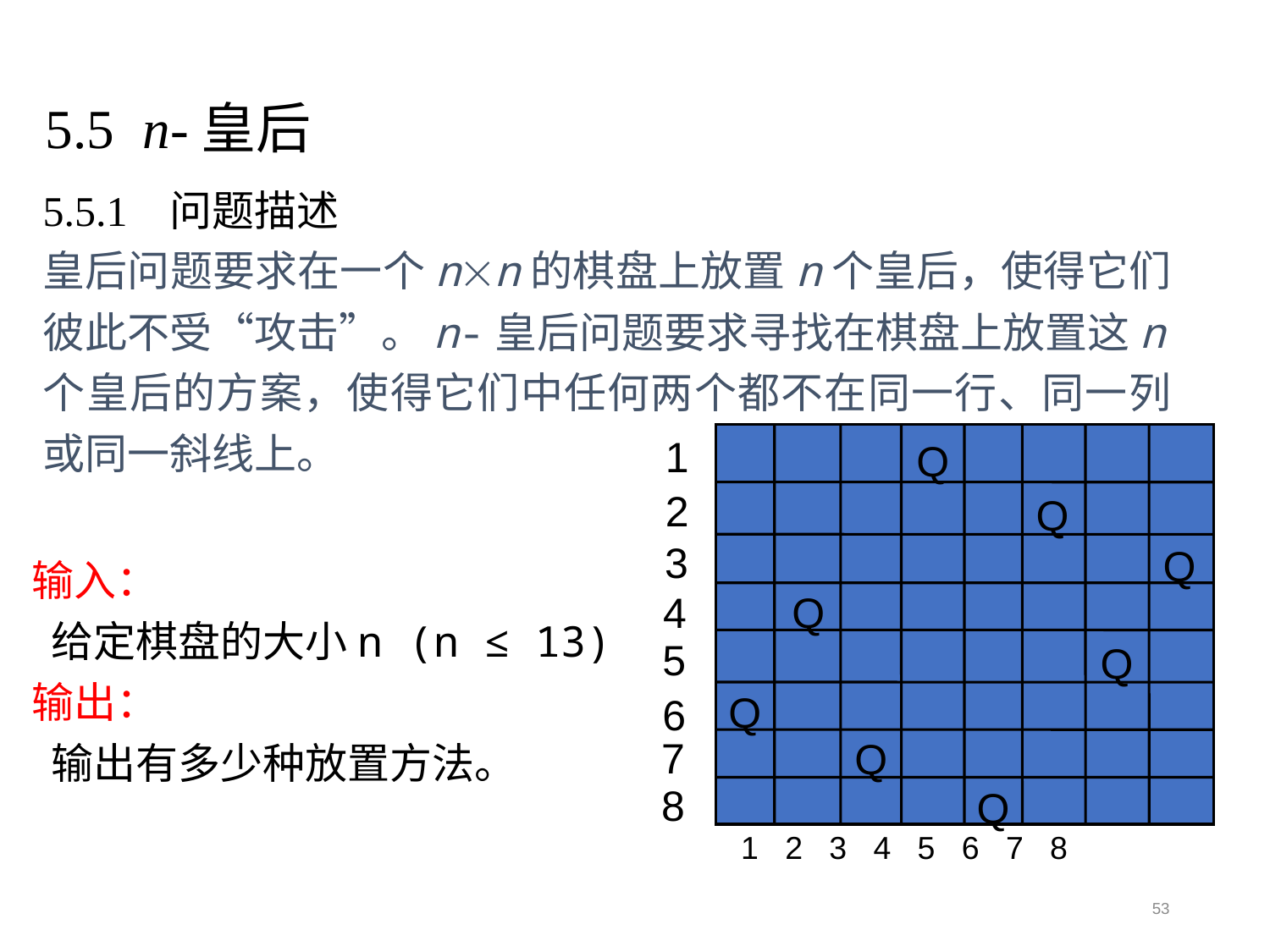

# 5.5  n-皇后
5.5.1   问题描述
皇后问题要求在一个n×n的棋盘上放置n个皇后，使得它们彼此不受“攻击”。n-皇后问题要求寻找在棋盘上放置这n个皇后的方案，使得它们中任何两个都不在同一行、同一列或同一斜线上。

1

Q
2

Q
3
Q

4
Q

5

Q
Q
6

7
Q

8
Q

1   2   3   4   5   6   7   8

输入：
  给定棋盘的大小n (n ≤ 13)
输出：
  输出有多少种放置方法。
53